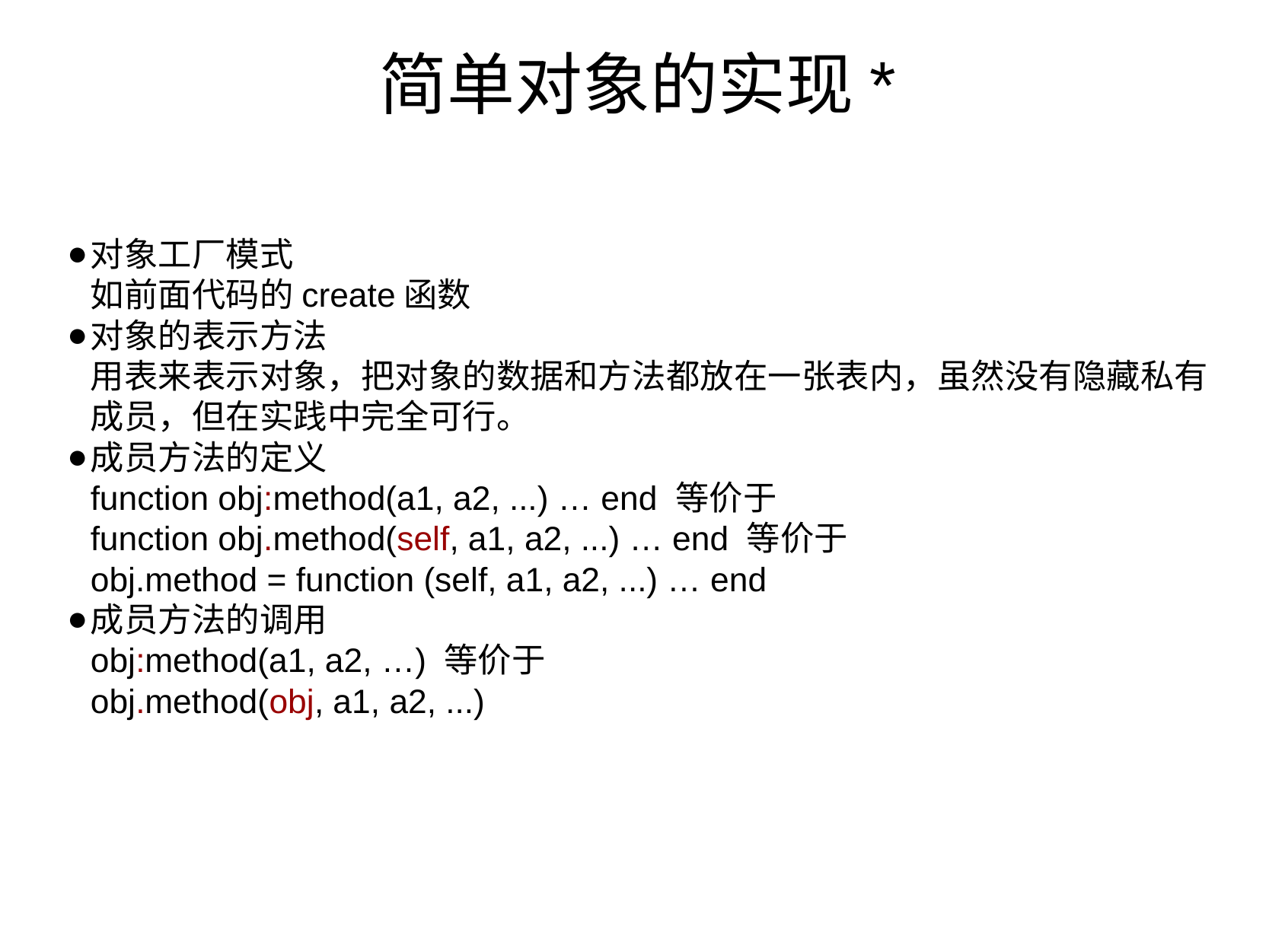

# 简单对象的实现*
对象工厂模式
如前面代码的create函数
对象的表示方法
用表来表示对象，把对象的数据和方法都放在一张表内，虽然没有隐藏私有成员，但在实践中完全可行。
成员方法的定义
function obj:method(a1, a2, ...) … end 等价于
function obj.method(self, a1, a2, ...) … end 等价于
obj.method = function (self, a1, a2, ...) … end
成员方法的调用
obj:method(a1, a2, …) 等价于
obj.method(obj, a1, a2, ...)